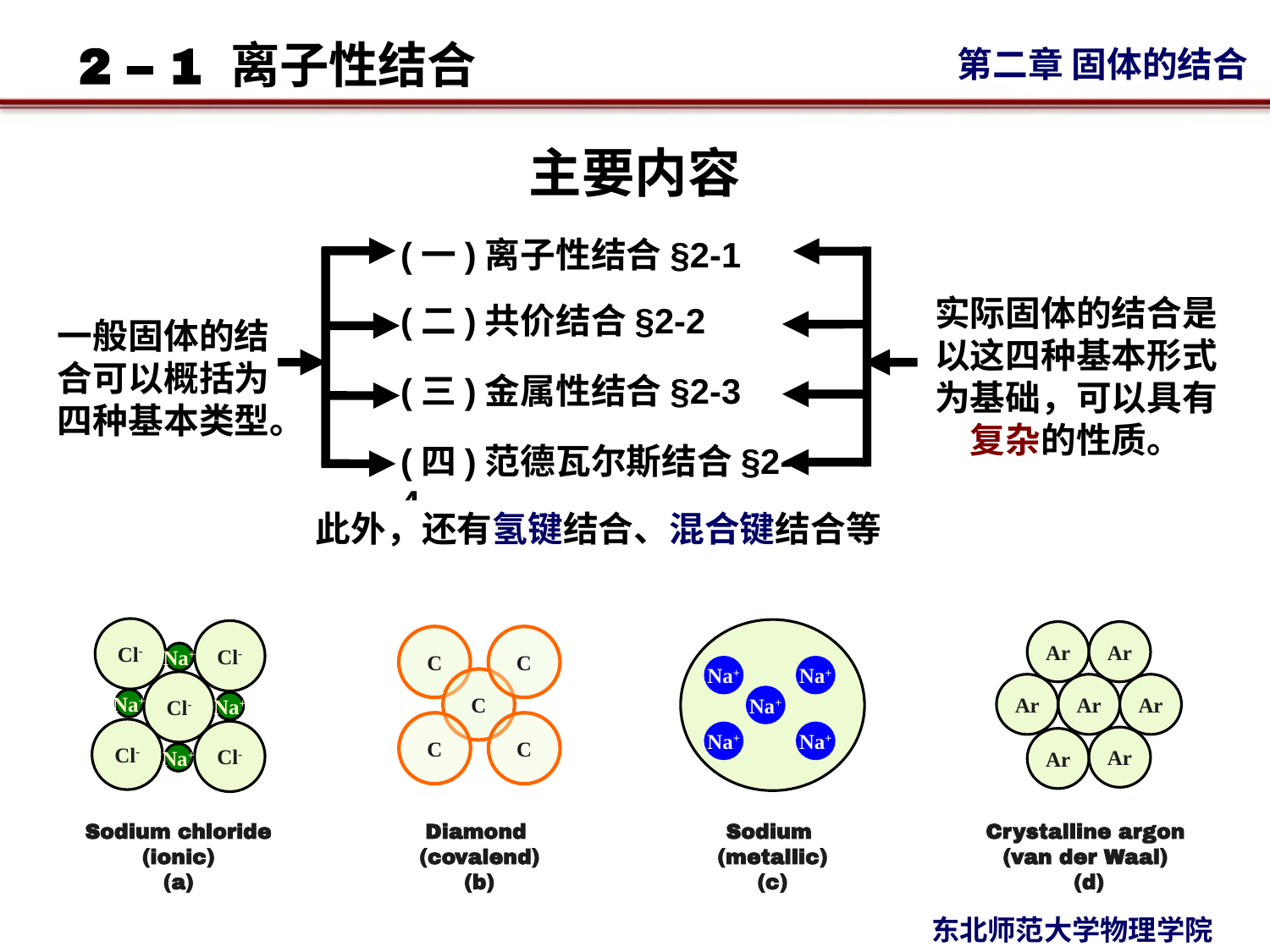

# 主要内容
(一)离子性结合§2-1

实际固体的结合是以这四种基本形式为基础，可以具有复杂的性质。
(二)共价结合§2-2
一般固体的结合可以概括为四种基本类型。

(三)金属性结合§2-3

(四)范德瓦尔斯结合§2-4

此外，还有氢键结合、混合键结合等
Cl-
Cl-
Na+
Cl-
Na+
Na+
Cl-
Cl-
Na+

Na+
Na+
Na+
Na+
Na+
Ar
Ar
Ar
Ar
Ar
Ar
Ar
C
C
C
C
C
Sodium chloride
(ionic)
(a)
Diamond
(covalend)
(b)
Sodium
(metallic)
(c)
Crystalline argon
(van der Waal)
(d)